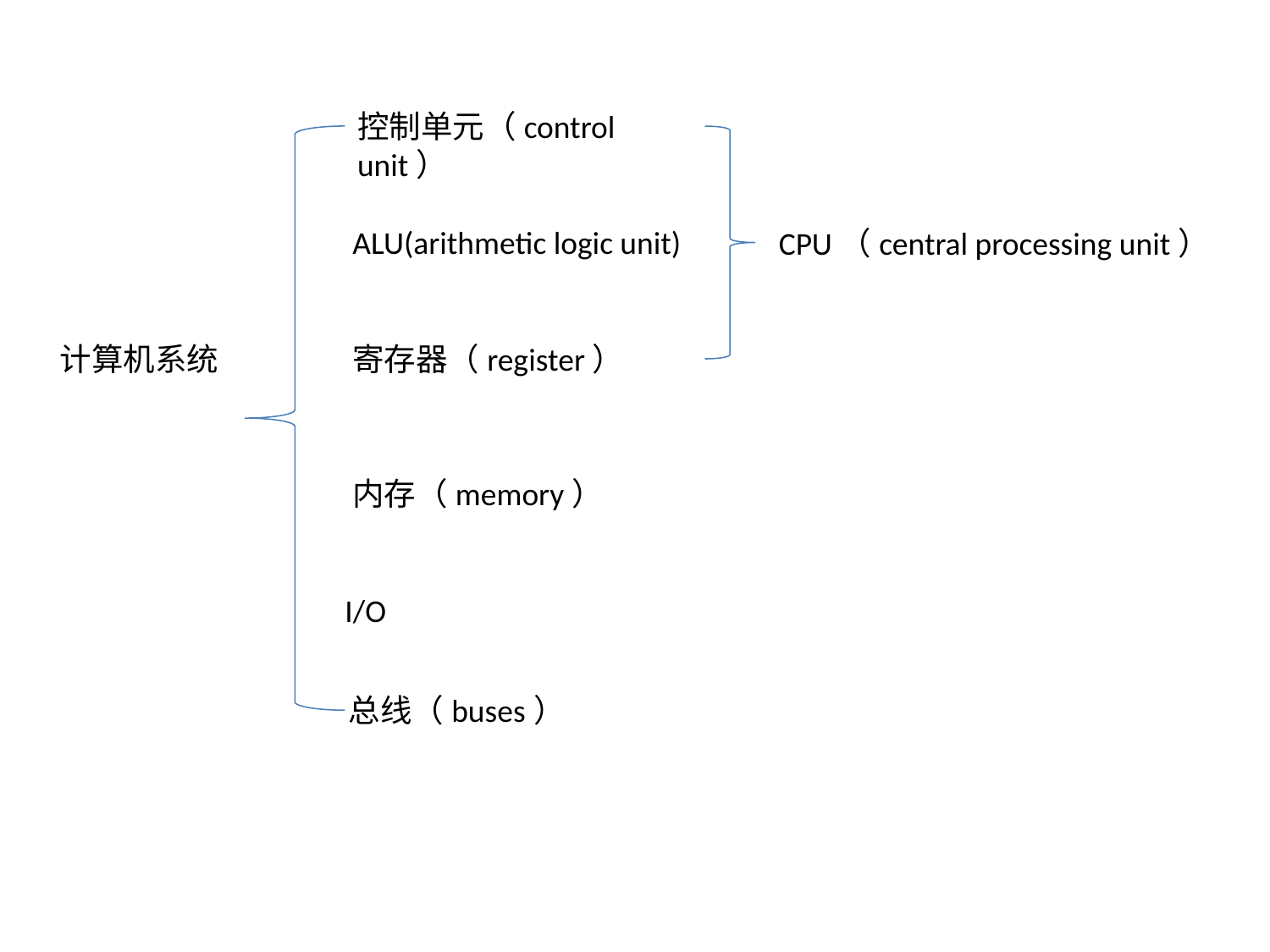

控制单元（control unit）

ALU(arithmetic logic unit)
CPU（central processing unit）
计算机系统
寄存器（register）
内存（memory）
I/O
总线（buses）